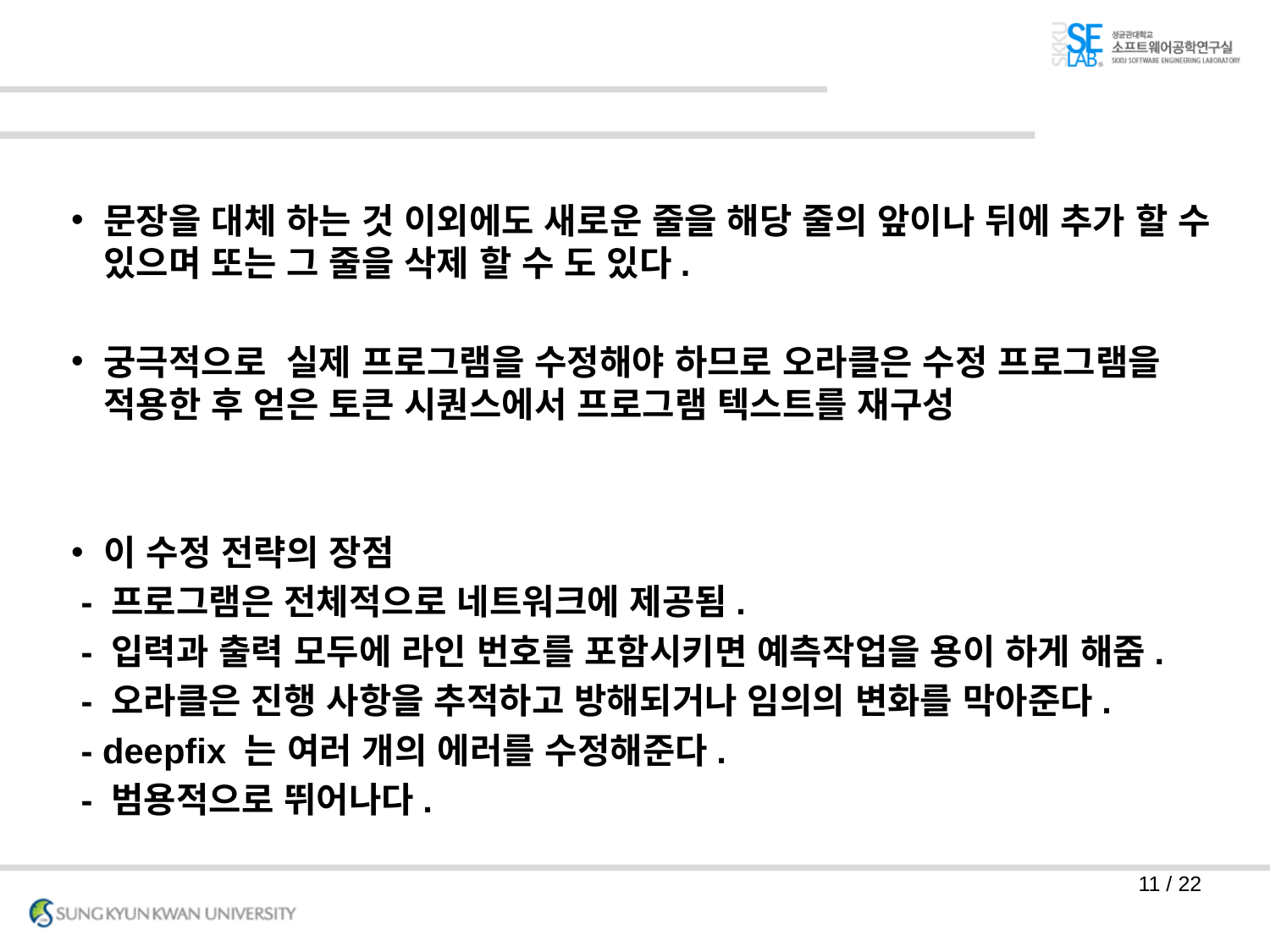

#

문장을 대체 하는 것 이외에도 새로운 줄을 해당 줄의 앞이나 뒤에 추가 할 수 있으며 또는 그 줄을 삭제 할 수 도 있다.

궁극적으로  실제 프로그램을 수정해야 하므로 오라클은 수정 프로그램을 적용한 후 얻은 토큰 시퀀스에서 프로그램 텍스트를 재구성

이 수정 전략의 장점
 - 프로그램은 전체적으로 네트워크에 제공됨.
 - 입력과 출력 모두에 라인 번호를 포함시키면 예측작업을 용이 하게 해줌.
 - 오라클은 진행 사항을 추적하고 방해되거나 임의의 변화를 막아준다.
 - deepfix 는 여러 개의 에러를 수정해준다.
 - 범용적으로 뛰어나다.
11 / 22